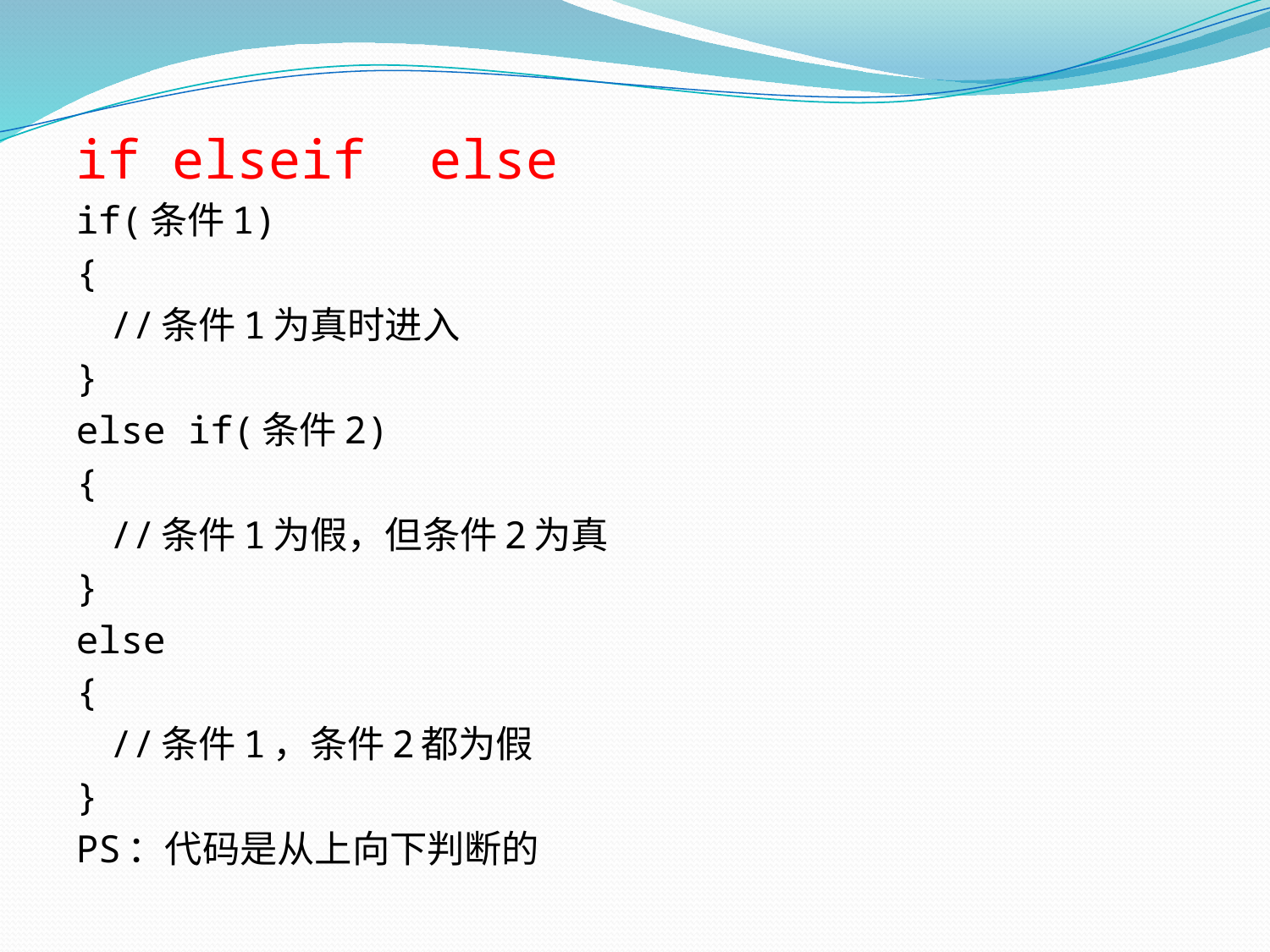

if elseif  else
if(条件1)
{
	//条件1为真时进入
}
else if(条件2)
{
	//条件1为假，但条件2为真
}
else
{
	//条件1，条件2都为假
}
PS：代码是从上向下判断的